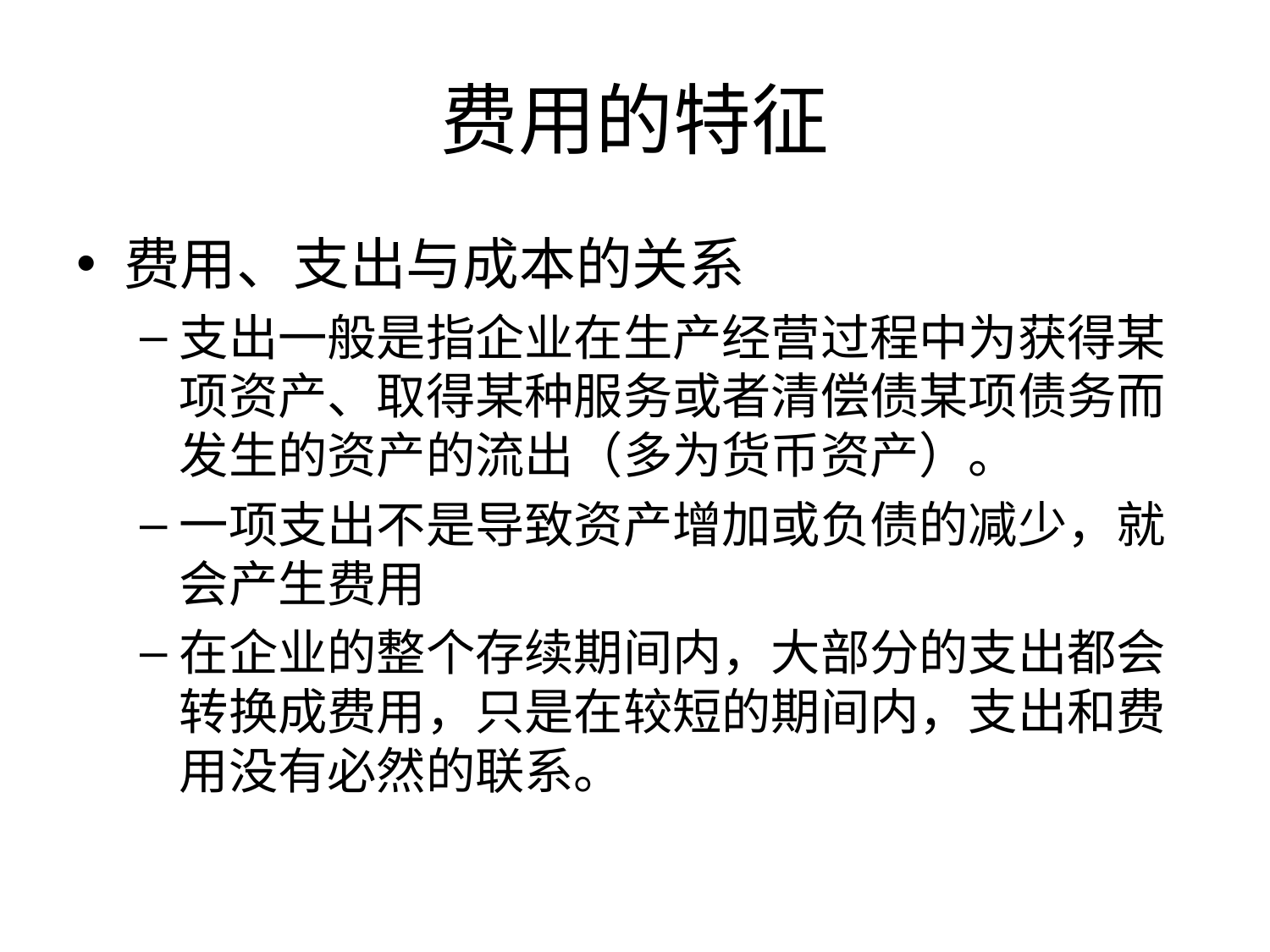

# 费用的特征
费用、支出与成本的关系
支出一般是指企业在生产经营过程中为获得某项资产、取得某种服务或者清偿债某项债务而发生的资产的流出（多为货币资产）。
一项支出不是导致资产增加或负债的减少，就会产生费用
在企业的整个存续期间内，大部分的支出都会转换成费用，只是在较短的期间内，支出和费用没有必然的联系。